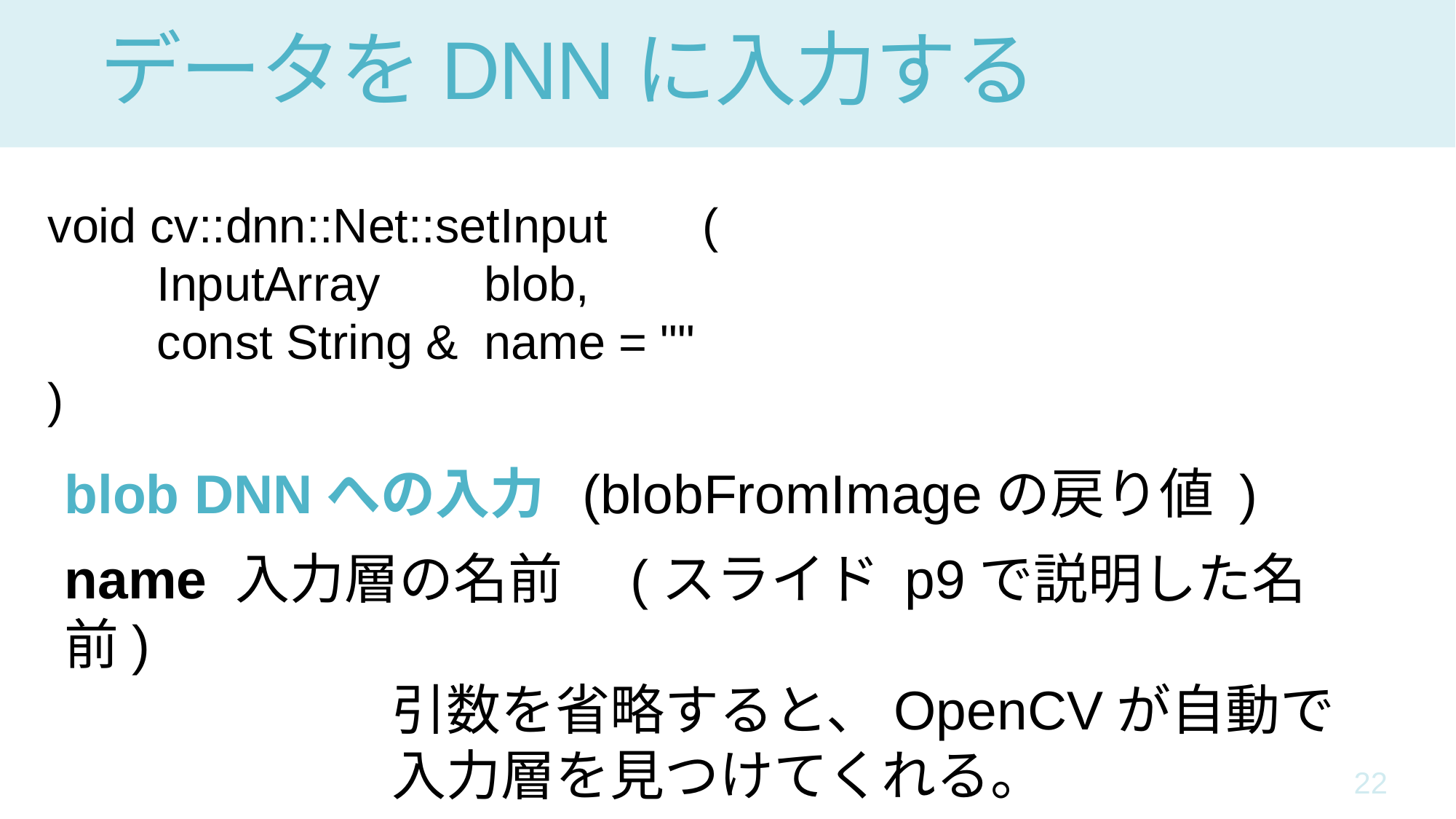

# データをDNNに入力する
void cv::dnn::Net::setInput	(
	InputArray 	blob,
	const String & 	name = ""
)

blob DNNへの入力  (blobFromImageの戻り値 )

name 入力層の名前　(スライド p9で説明した名前)
			引数を省略すると、OpenCVが自動で
			入力層を見つけてくれる。